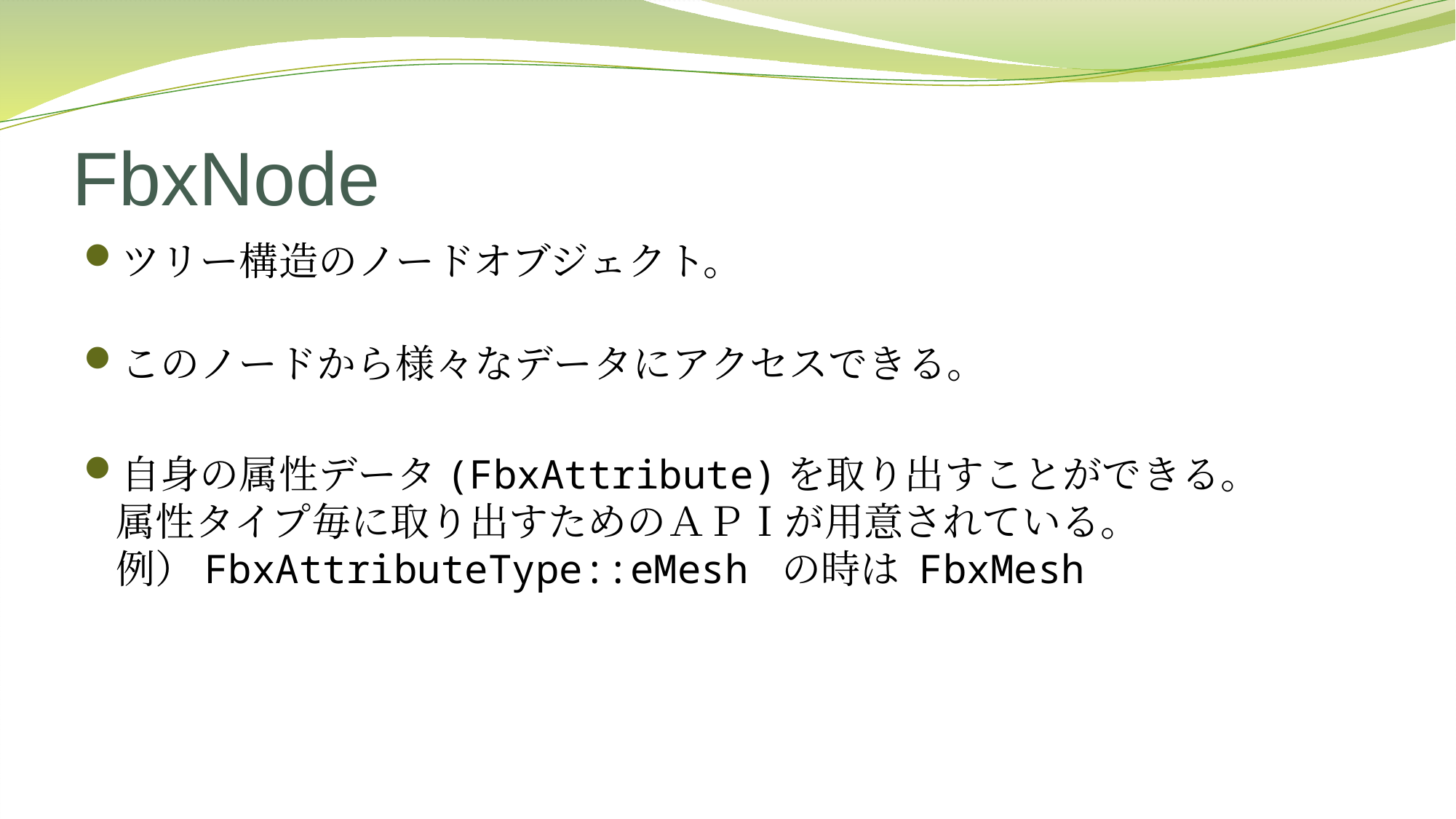

# FbxNode
ツリー構造のノードオブジェクト。
このノードから様々なデータにアクセスできる。

自身の属性データ(FbxAttribute)を取り出すことができる。
属性タイプ毎に取り出すためのＡＰＩが用意されている。
例）FbxAttributeType::eMesh の時は FbxMesh